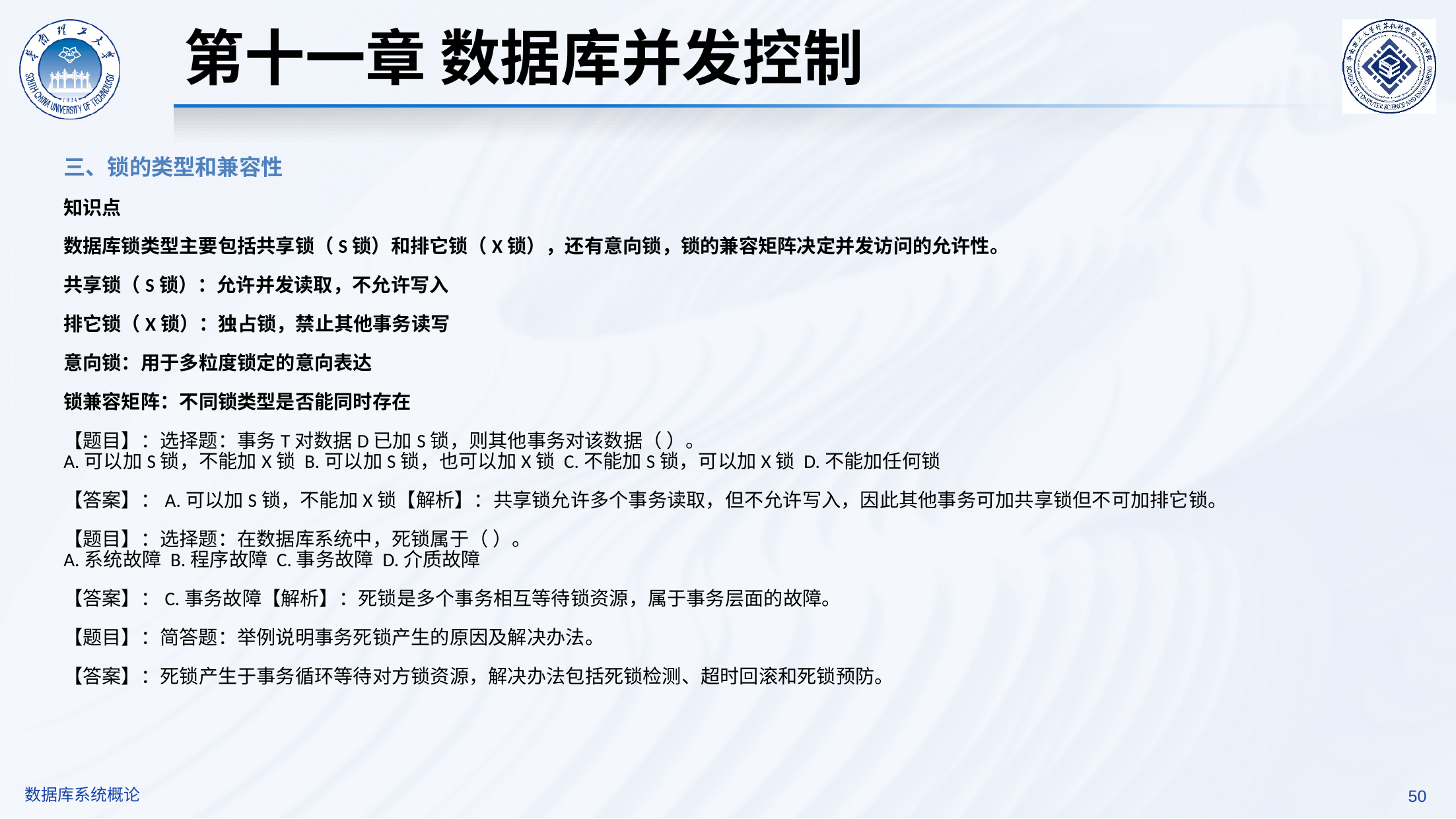

第十一章 数据库并发控制
三、锁的类型和兼容性
知识点
数据库锁类型主要包括共享锁（S锁）和排它锁（X锁），还有意向锁，锁的兼容矩阵决定并发访问的允许性。
共享锁（S锁）：允许并发读取，不允许写入
排它锁（X锁）：独占锁，禁止其他事务读写
意向锁：用于多粒度锁定的意向表达
锁兼容矩阵：不同锁类型是否能同时存在
【题目】：选择题：事务T对数据D已加S锁，则其他事务对该数据（ ）。
A.可以加S锁，不能加X锁 B.可以加S锁，也可以加X锁 C.不能加S锁，可以加X锁 D.不能加任何锁
【答案】：A.可以加S锁，不能加X锁【解析】：共享锁允许多个事务读取，但不允许写入，因此其他事务可加共享锁但不可加排它锁。
【题目】：选择题：在数据库系统中，死锁属于（ ）。
A.系统故障 B.程序故障 C.事务故障 D.介质故障
【答案】：C.事务故障【解析】：死锁是多个事务相互等待锁资源，属于事务层面的故障。
【题目】：简答题：举例说明事务死锁产生的原因及解决办法。
【答案】：死锁产生于事务循环等待对方锁资源，解决办法包括死锁检测、超时回滚和死锁预防。